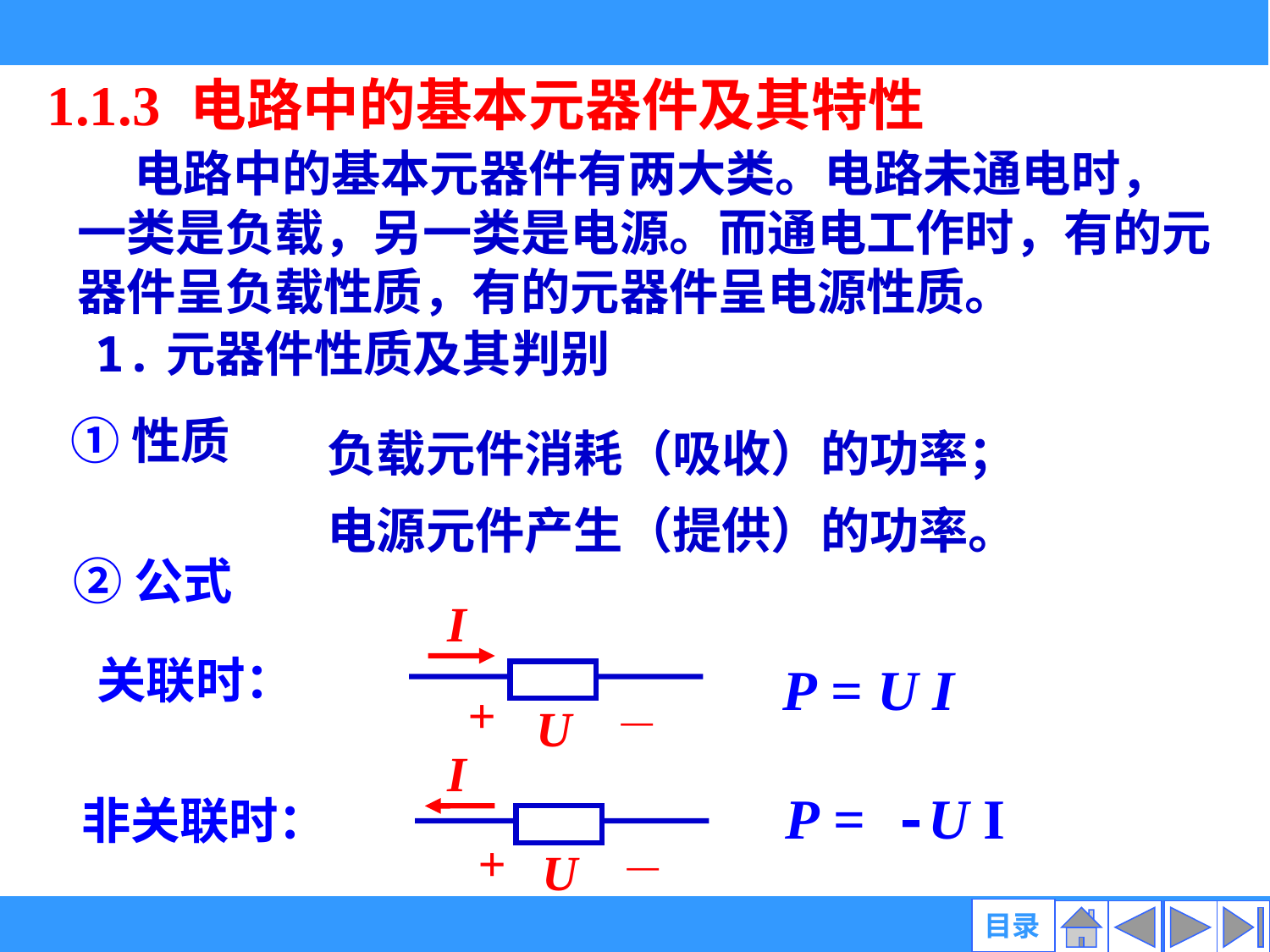

1.1.3 电路中的基本元器件及其特性
    电路中的基本元器件有两大类。电路未通电时，一类是负载，另一类是电源。而通电工作时，有的元器件呈负载性质，有的元器件呈电源性质。
1.元器件性质及其判别
①性质
负载元件消耗（吸收）的功率；
电源元件产生（提供）的功率。
②公式
I

+
—
U
关联时：
P = U I

I

+
U
—
P =  -U I
非关联时：